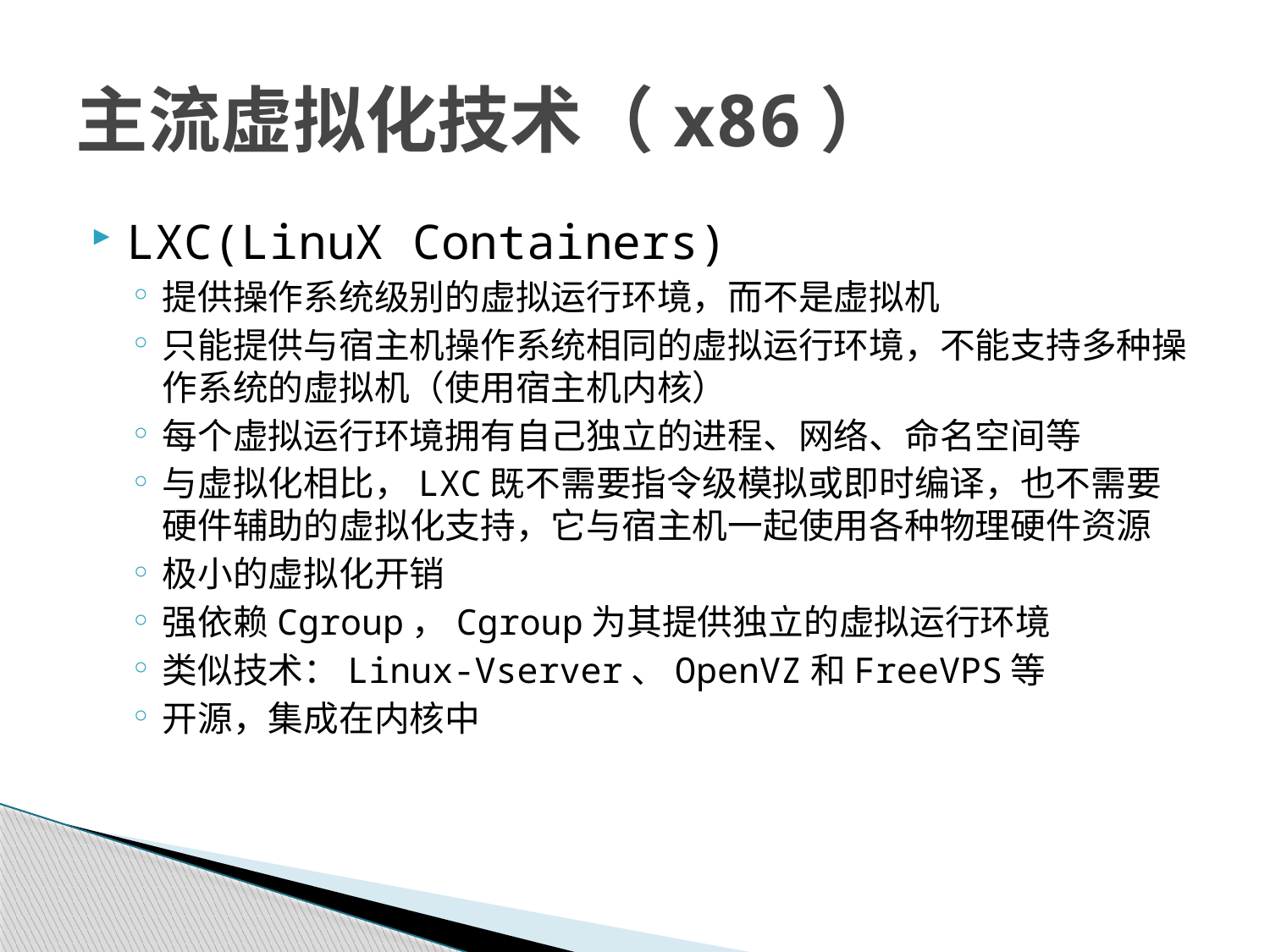

# 主流虚拟化技术（x86）
LXC(LinuX Containers)
提供操作系统级别的虚拟运行环境，而不是虚拟机
只能提供与宿主机操作系统相同的虚拟运行环境，不能支持多种操作系统的虚拟机（使用宿主机内核）
每个虚拟运行环境拥有自己独立的进程、网络、命名空间等
与虚拟化相比，LXC既不需要指令级模拟或即时编译，也不需要硬件辅助的虚拟化支持，它与宿主机一起使用各种物理硬件资源
极小的虚拟化开销
强依赖Cgroup，Cgroup为其提供独立的虚拟运行环境
类似技术：Linux-Vserver、OpenVZ和FreeVPS等
开源，集成在内核中